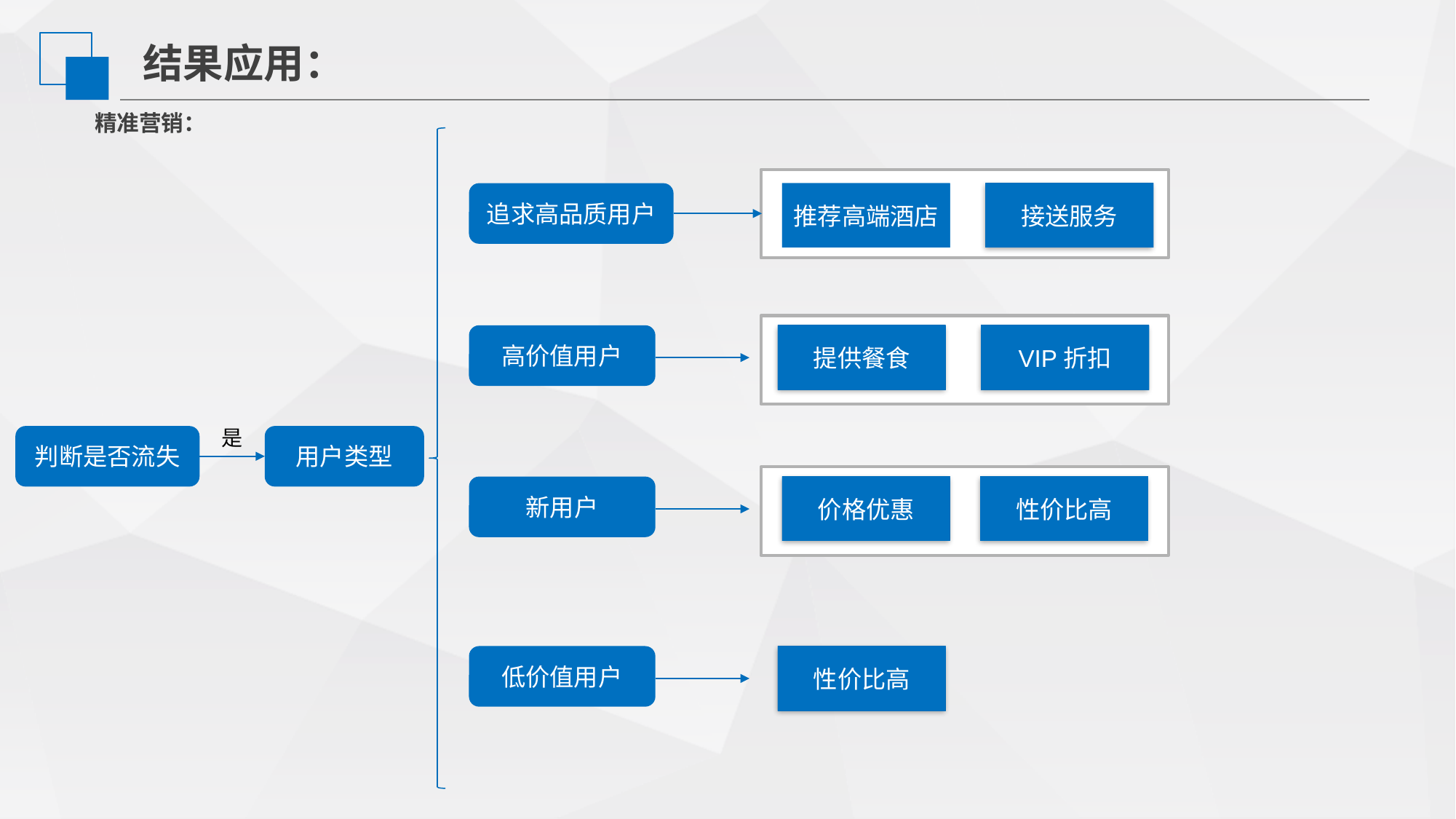

结果应用：

精准营销：

追求高品质用户

推荐高端酒店

接送服务

高价值用户

提供餐食
VIP折扣

是
判断是否流失
用户类型

性价比高

新用户

价格优惠
低价值用户
性价比高